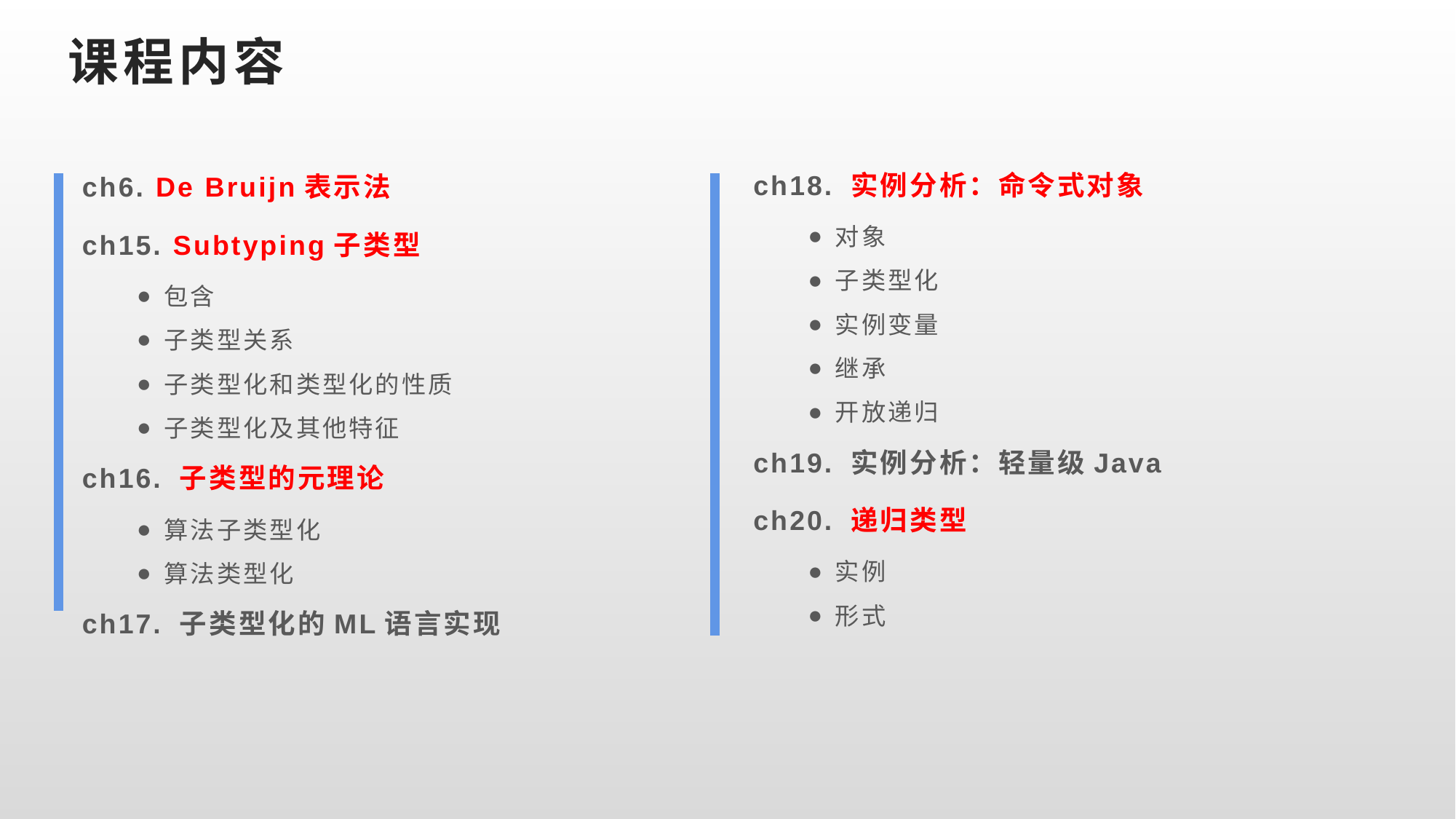

# 课程内容

ch6. De Bruijn表示法
ch15. Subtyping子类型
包含
子类型关系
子类型化和类型化的性质
子类型化及其他特征
ch16. 子类型的元理论
算法子类型化
算法类型化
ch17. 子类型化的ML语言实现

ch18. 实例分析：命令式对象
对象
子类型化
实例变量
继承
开放递归
ch19. 实例分析：轻量级Java
ch20. 递归类型
实例
形式